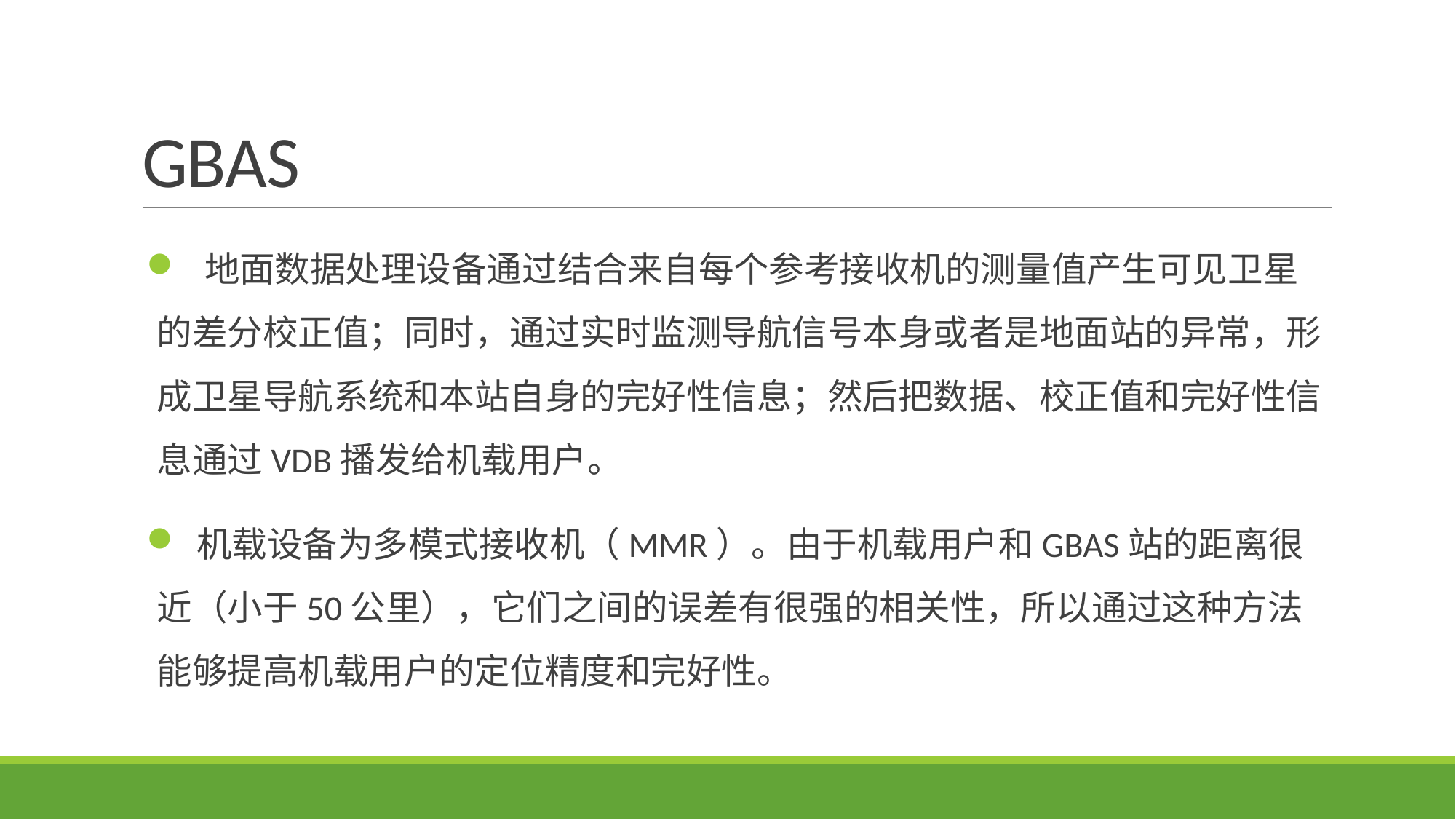

# GBAS
  地面数据处理设备通过结合来自每个参考接收机的测量值产生可见卫星的差分校正值；同时，通过实时监测导航信号本身或者是地面站的异常，形成卫星导航系统和本站自身的完好性信息；然后把数据、校正值和完好性信息通过VDB播发给机载用户。
 机载设备为多模式接收机（MMR）。由于机载用户和GBAS站的距离很近（小于50公里），它们之间的误差有很强的相关性，所以通过这种方法能够提高机载用户的定位精度和完好性。